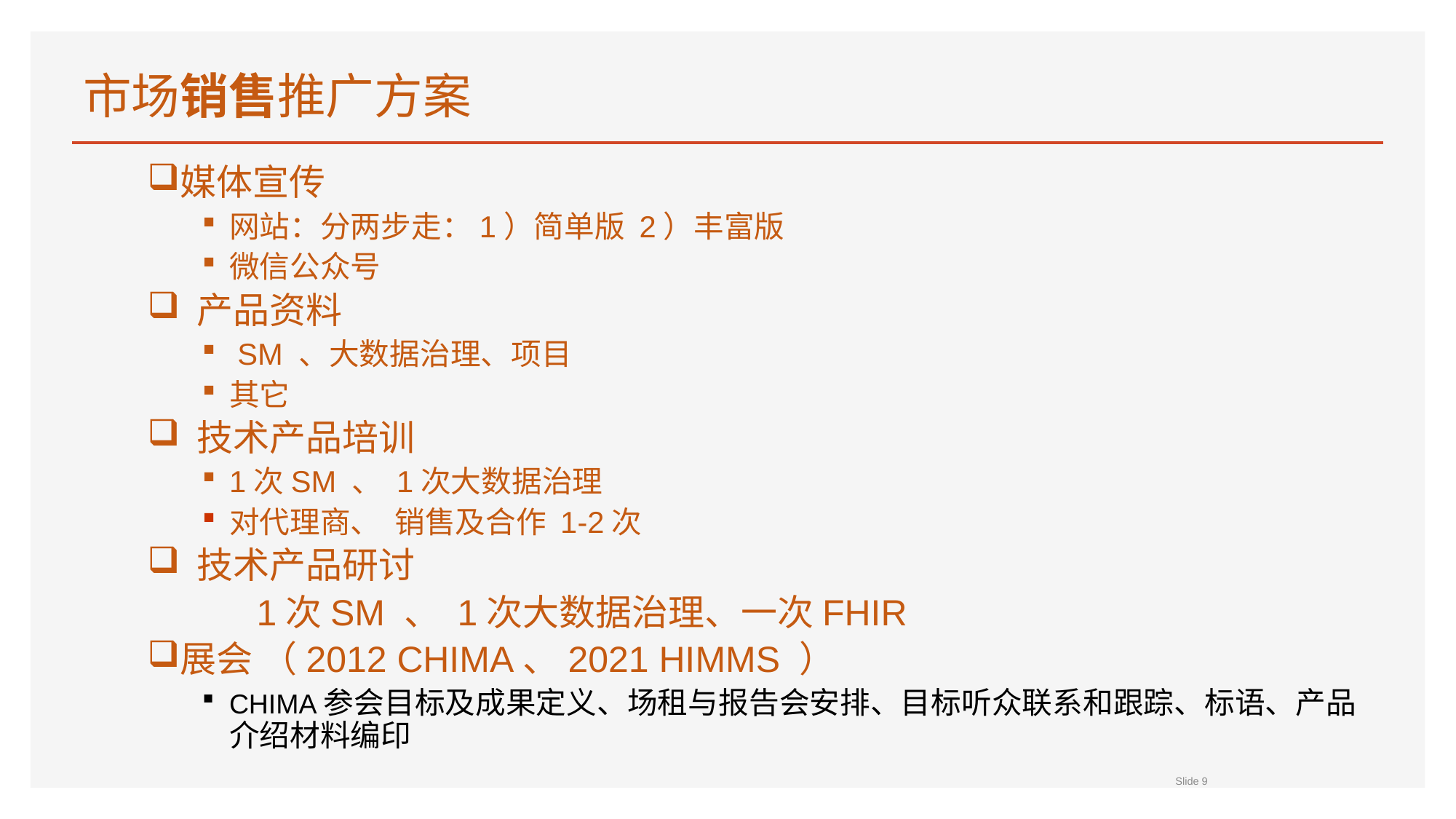

# 市场销售推广方案
媒体宣传
网站：分两步走：1）简单版 2）丰富版
微信公众号
 产品资料
 SM 、大数据治理、项目
其它
 技术产品培训
1次SM 、 1次大数据治理
对代理商、  销售及合作 1-2次
 技术产品研讨
	1次SM 、 1次大数据治理、一次FHIR
展会 （2012 CHIMA、2021 HIMMS ）
CHIMA参会目标及成果定义、场租与报告会安排、目标听众联系和跟踪、标语、产品介绍材料编印

Slide 9